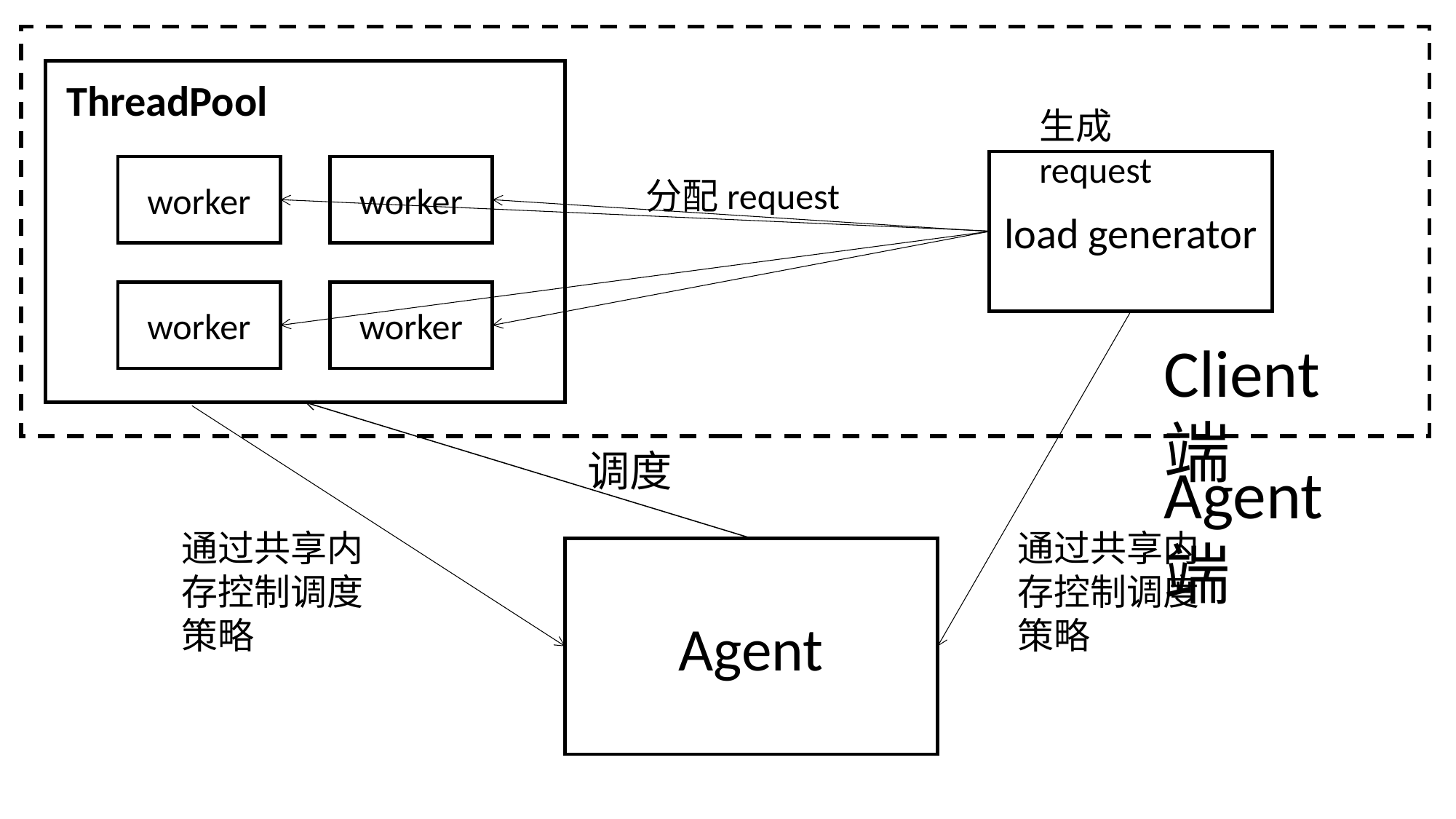

ThreadPool
生成request
load generator
worker
worker
分配request
worker
worker
Client端
调度
Agent端
通过共享内存控制调度策略
通过共享内存控制调度策略
Agent